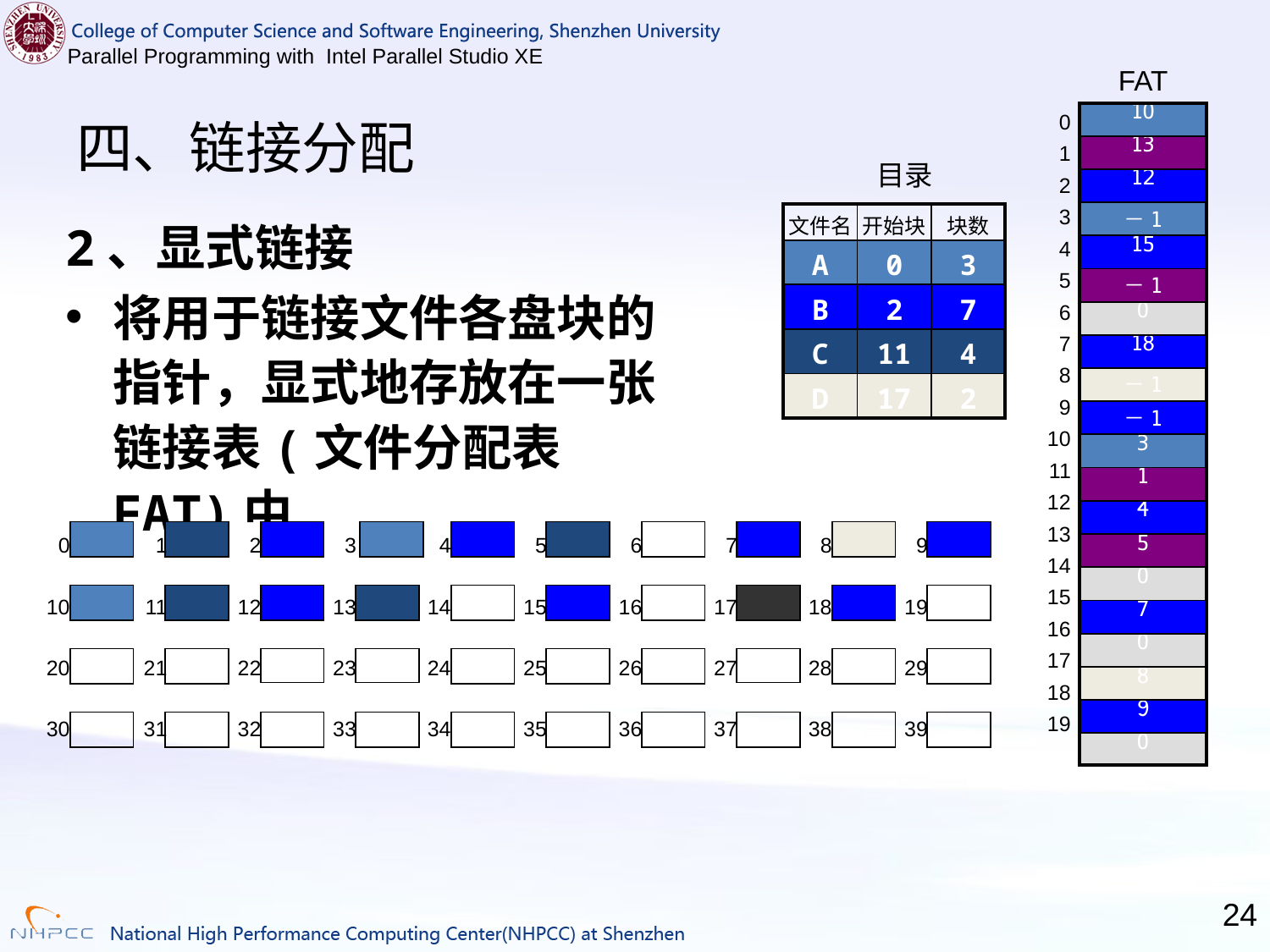

FAT
# 四、链接分配
0
1
2
3
4
5
6
7
8
9
10
11
12
13
14
15
16
17
18
19
| 10 |
| --- |
| 13 |
| 12 |
| －1 |
| 15 |
| －1 |
| 0 |
| 18 |
| －1 |
| －1 |
| 3 |
| 1 |
| 4 |
| 5 |
| 0 |
| 7 |
| 0 |
| 8 |
| 9 |
| 0 |
目录
2、显式链接
将用于链接文件各盘块的指针，显式地存放在一张链接表(文件分配表FAT)中
| 文件名 | 开始块 | 块数 |
| --- | --- | --- |
| A | 0 | 3 |
| B | 2 | 7 |
| C | 11 | 4 |
| D | 17 | 2 |
0
10
20
30
1
11
21
31
2
12
22
32
3
13
23
33
4
14
24
34
5
15
25
35
6
16
26
36
7
17
27
37
8
18
28
38
9
19
29
39

3
15

18

24